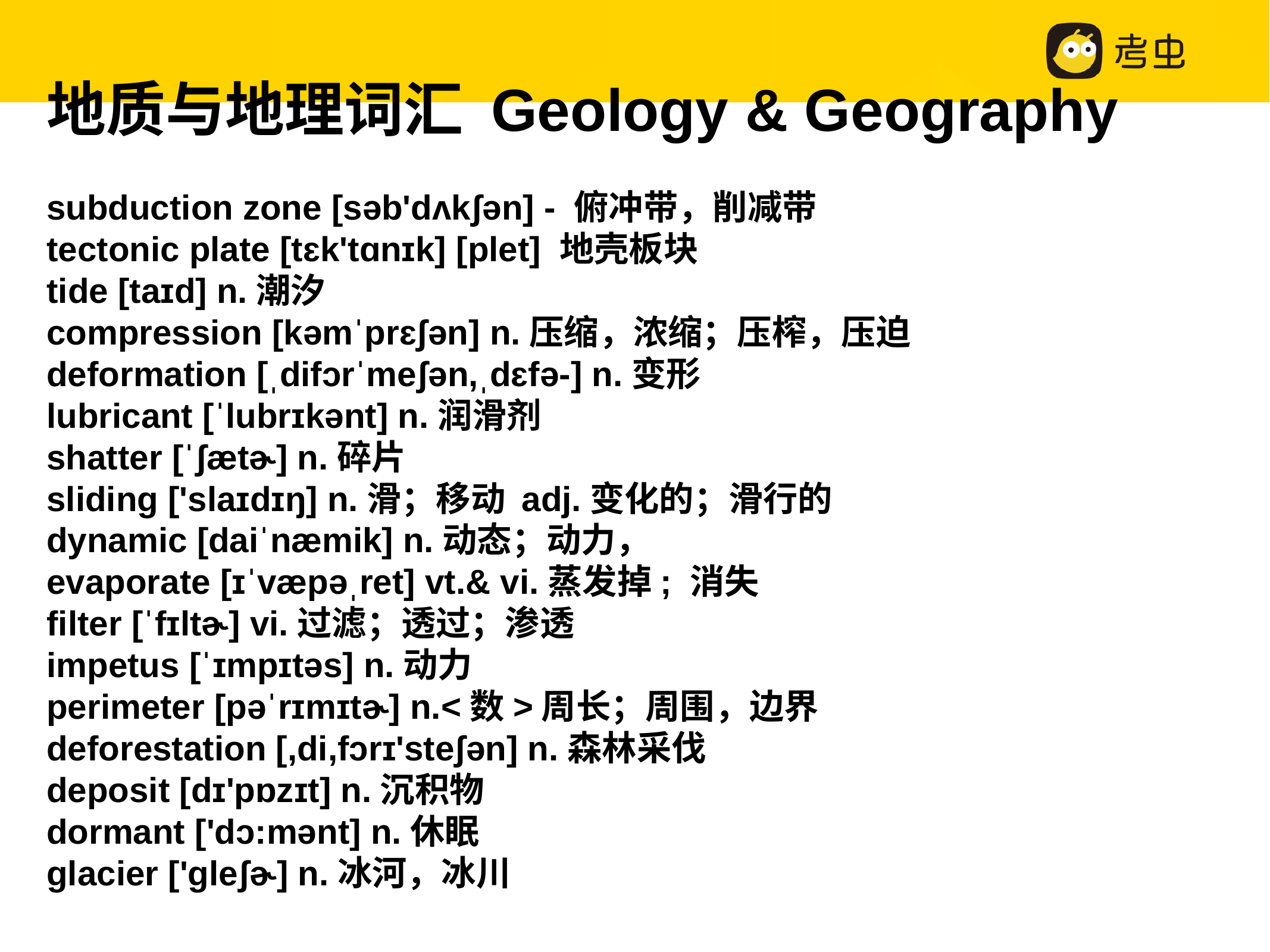

地质与地理词汇 Geology & Geography

subduction zone [səb'dʌkʃən] - 俯冲带，削减带
tectonic plate [tɛk'tɑnɪk] [plet] 地壳板块
tide [taɪd] n.潮汐
compression [kəmˈprɛʃən] n.压缩，浓缩；压榨，压迫
deformation [ˌdifɔrˈmeʃən,ˌdɛfə-] n.变形
lubricant [ˈlubrɪkənt] n.润滑剂
shatter [ˈʃætɚ] n.碎片
sliding ['slaɪdɪŋ] n.滑；移动 adj.变化的；滑行的
dynamic [daiˈnæmik] n.动态；动力，
evaporate [ɪˈvæpəˌret] vt.& vi.蒸发掉; 消失
filter [ˈfɪltɚ] vi.过滤；透过；渗透
impetus [ˈɪmpɪtəs] n.动力
perimeter [pəˈrɪmɪtɚ] n.<数>周长；周围，边界
deforestation [,di,fɔrɪ'steʃən] n.森林采伐
deposit [dɪ'pɒzɪt] n.沉积物
dormant ['dɔ:mənt] n.休眠
glacier ['ɡleʃɚ] n.冰河，冰川